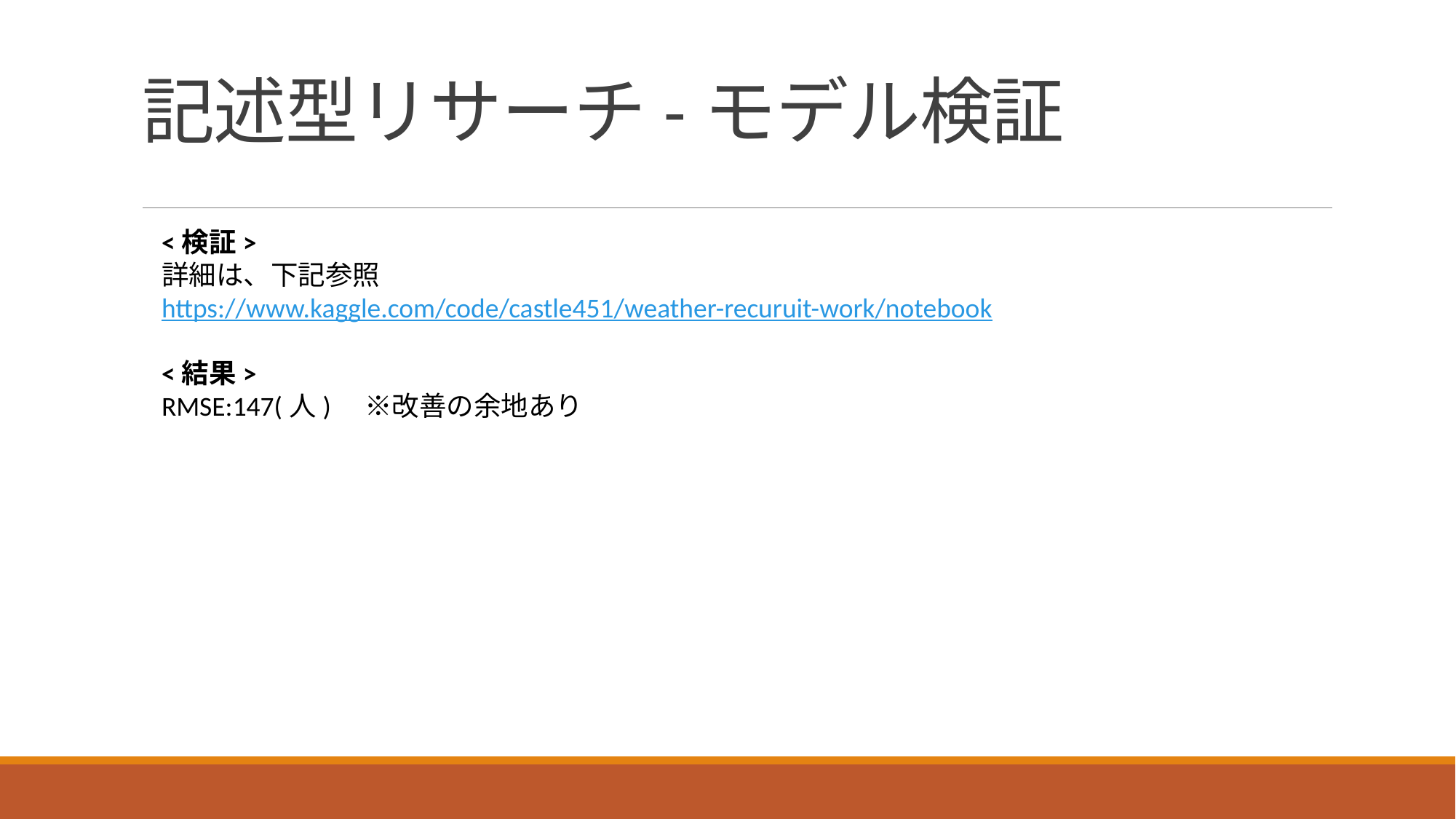

# 記述型リサーチ-モデル検証
<検証>
詳細は、下記参照
https://www.kaggle.com/code/castle451/weather-recuruit-work/notebook

<結果>
RMSE:147(人)　※改善の余地あり